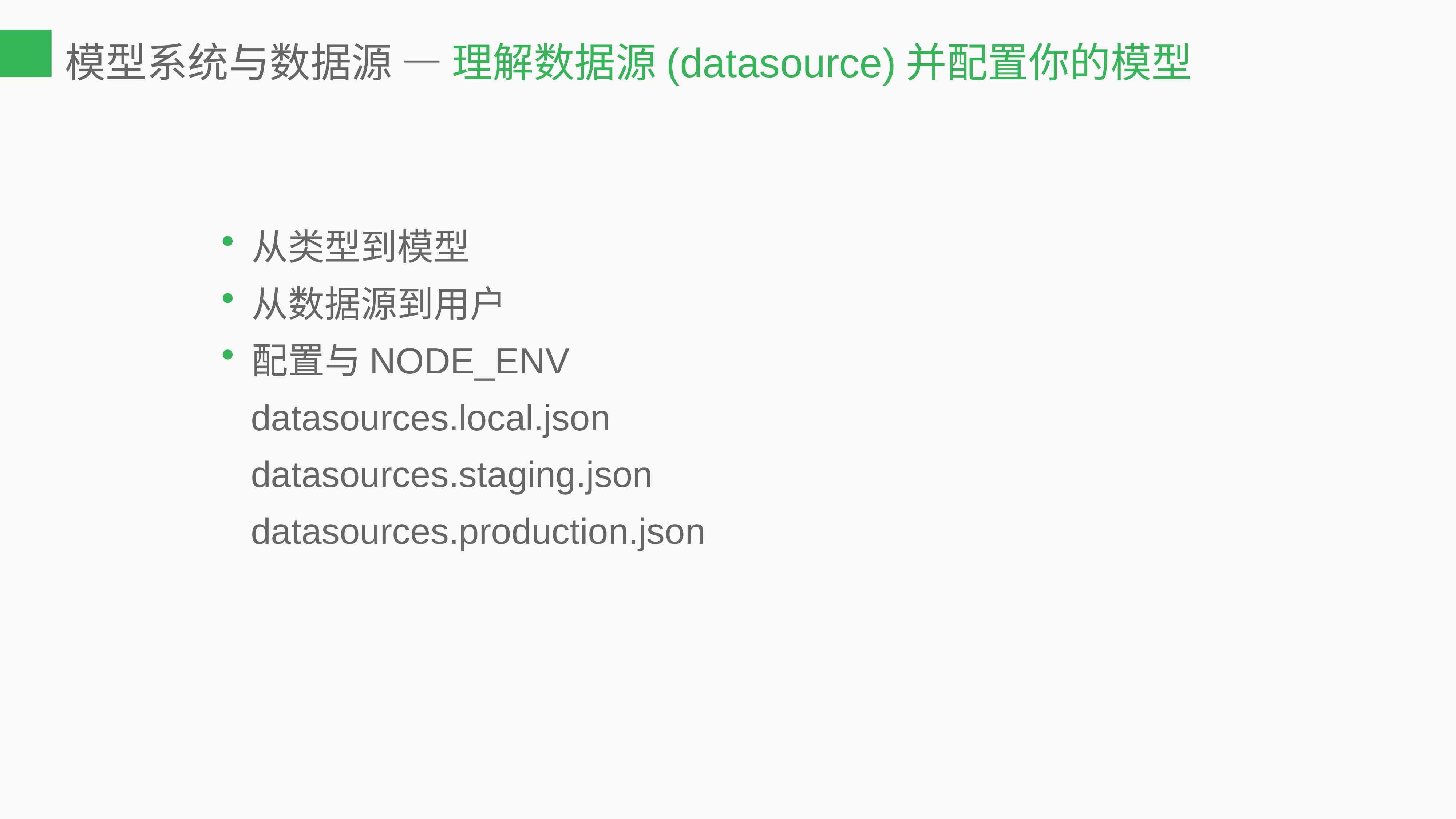

模型系统与数据源 — 理解数据源(datasource)并配置你的模型
从类型到模型
从数据源到用户
配置与NODE_ENV
datasources.local.json
datasources.staging.json
datasources.production.json